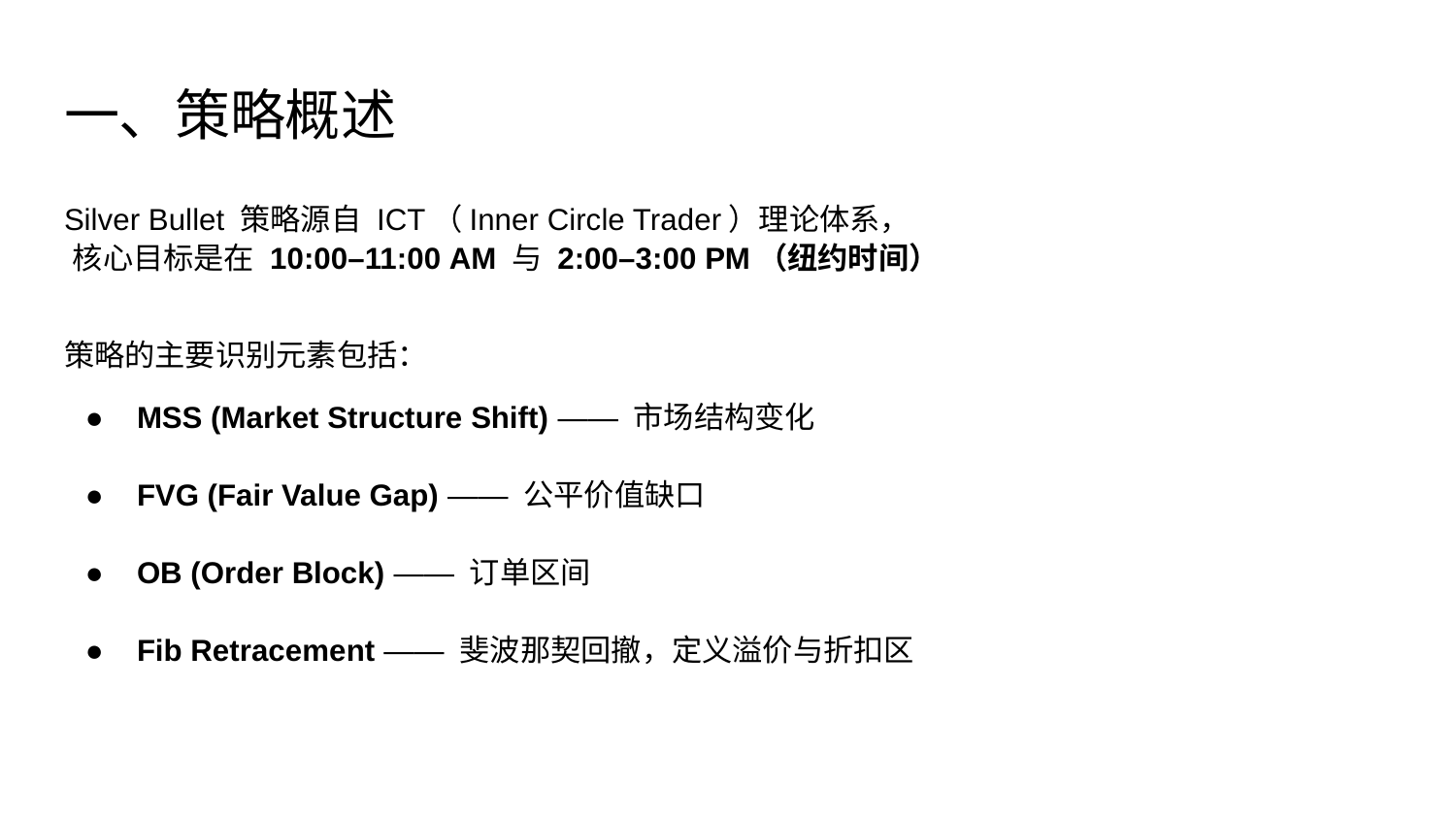

# 一、策略概述
Silver Bullet 策略源自 ICT（Inner Circle Trader）理论体系，
 核心目标是在 10:00–11:00 AM 与 2:00–3:00 PM（纽约时间）
策略的主要识别元素包括：
MSS (Market Structure Shift) —— 市场结构变化
FVG (Fair Value Gap) —— 公平价值缺口
OB (Order Block) —— 订单区间
Fib Retracement —— 斐波那契回撤，定义溢价与折扣区